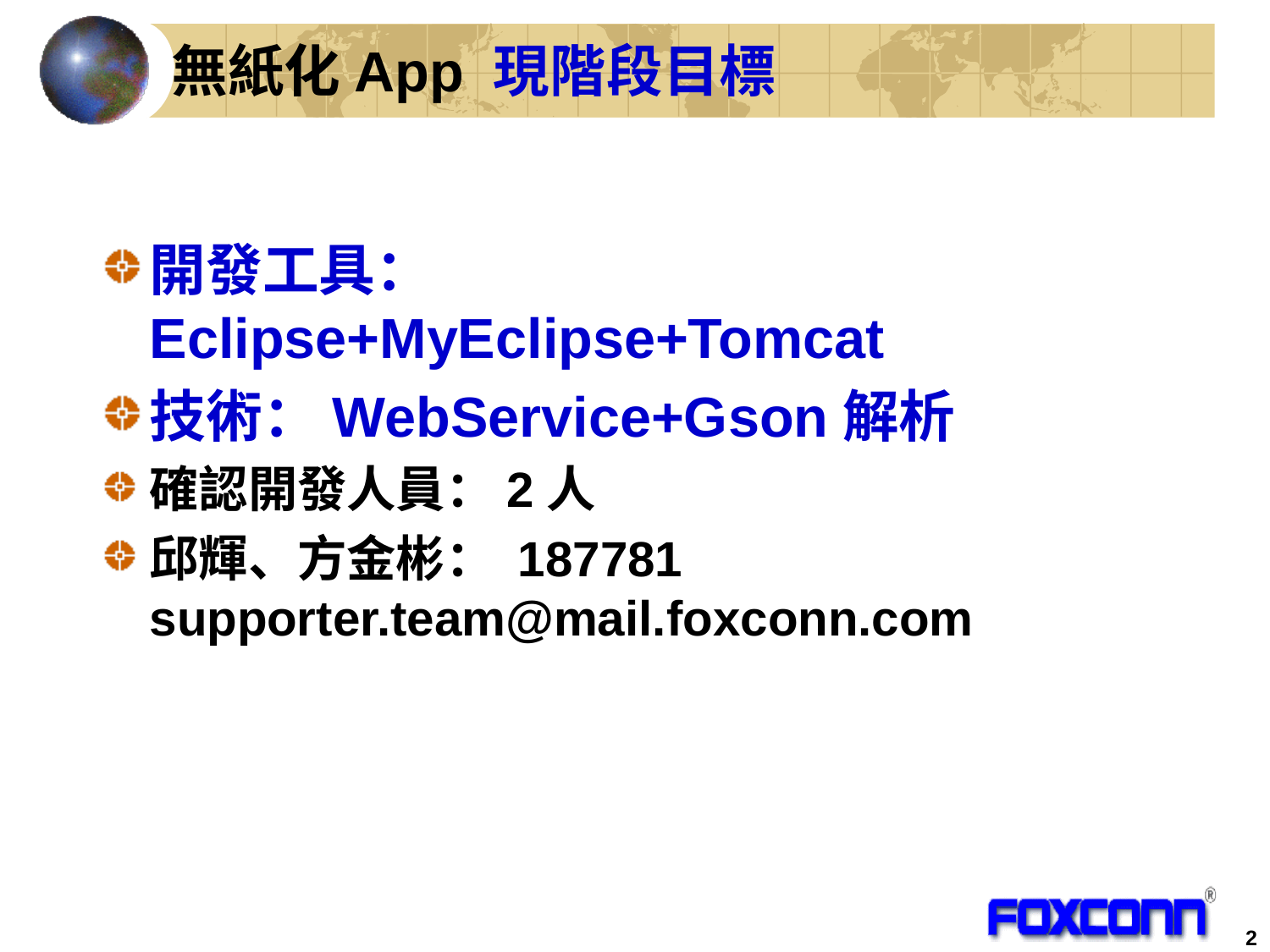

# 無紙化App 現階段目標

開發工具：Eclipse+MyEclipse+Tomcat
技術：WebService+Gson解析
確認開發人員：2人
邱輝、方金彬： 187781 supporter.team@mail.foxconn.com
2